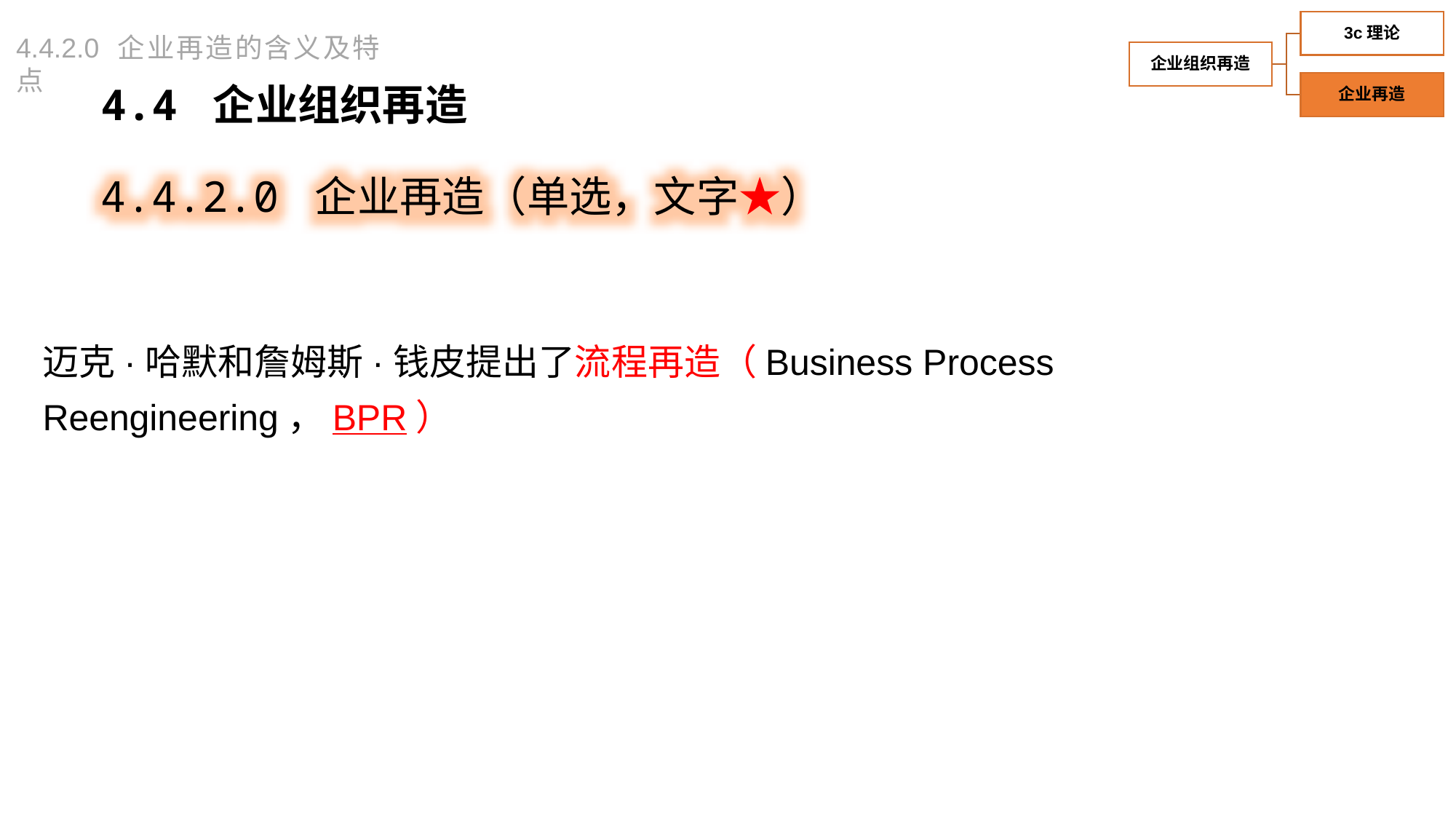

企业组织再造
3c理论
企业再造
4.4.2.0 企业再造的含义及特点
4.4 企业组织再造
4.4.2.0 企业再造（单选，文字★）
迈克·哈默和詹姆斯·钱皮提出了流程再造（Business Process Reengineering，BPR）